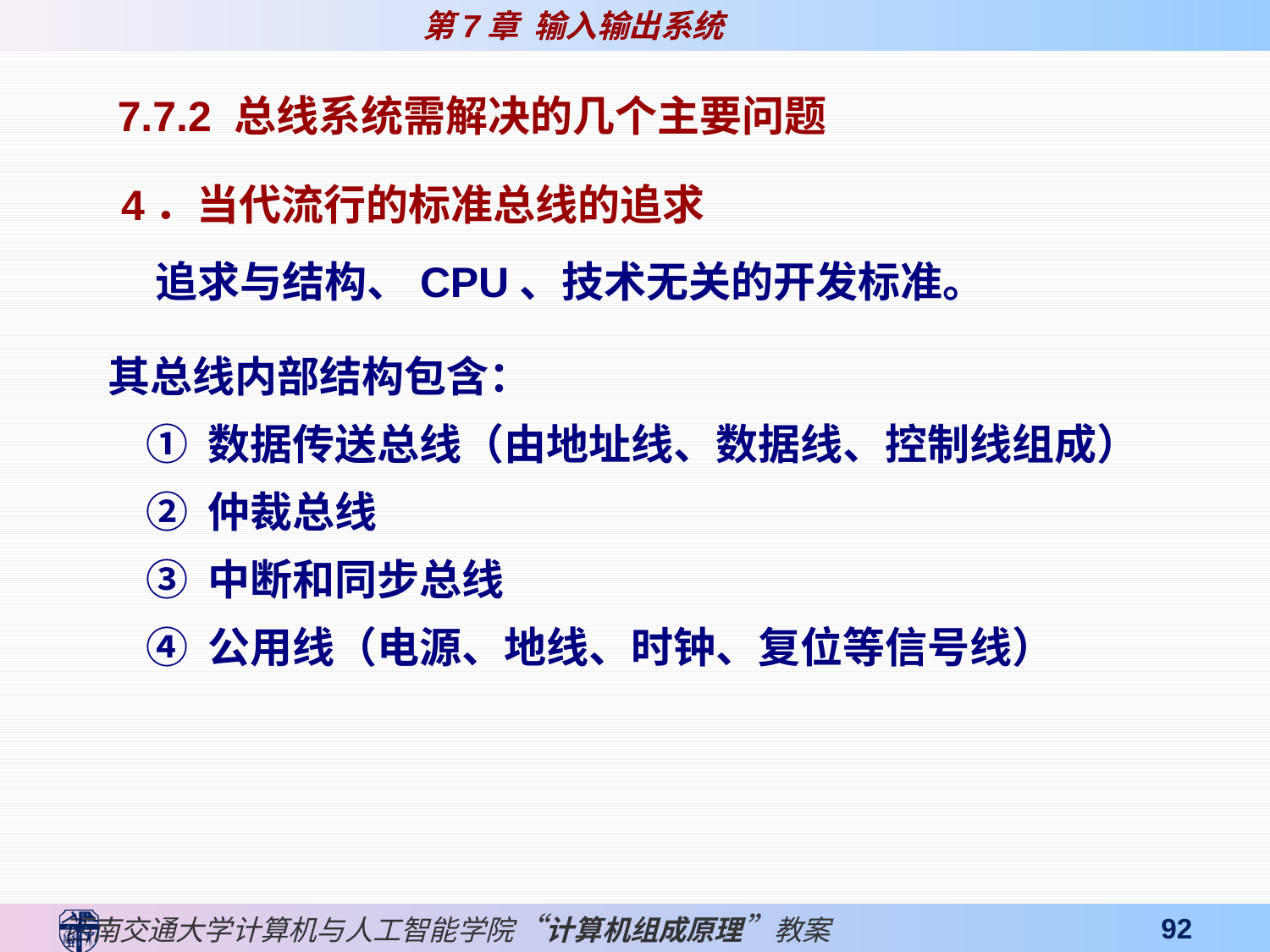

7.7.2 总线系统需解决的几个主要问题
  4．当代流行的标准总线的追求
    追求与结构、CPU、技术无关的开发标准。

其总线内部结构包含：
    ① 数据传送总线（由地址线、数据线、控制线组成）
    ② 仲裁总线
    ③ 中断和同步总线
    ④ 公用线（电源、地线、时钟、复位等信号线）